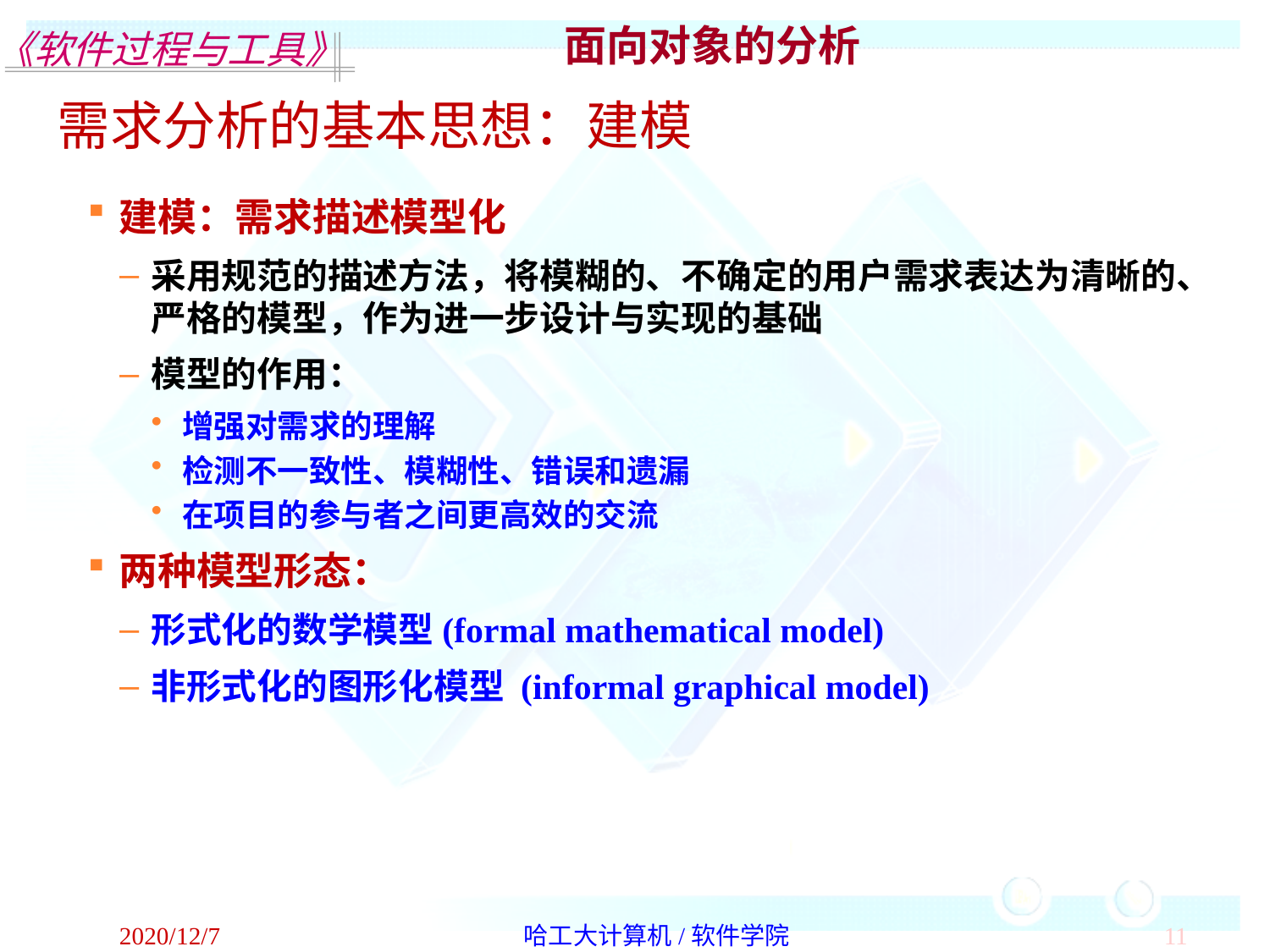

面向对象的分析
需求分析的基本思想：建模
建模：需求描述模型化
采用规范的描述方法，将模糊的、不确定的用户需求表达为清晰的、严格的模型，作为进一步设计与实现的基础
模型的作用：
增强对需求的理解
检测不一致性、模糊性、错误和遗漏
在项目的参与者之间更高效的交流
两种模型形态：
形式化的数学模型(formal mathematical model)
非形式化的图形化模型 (informal graphical model)